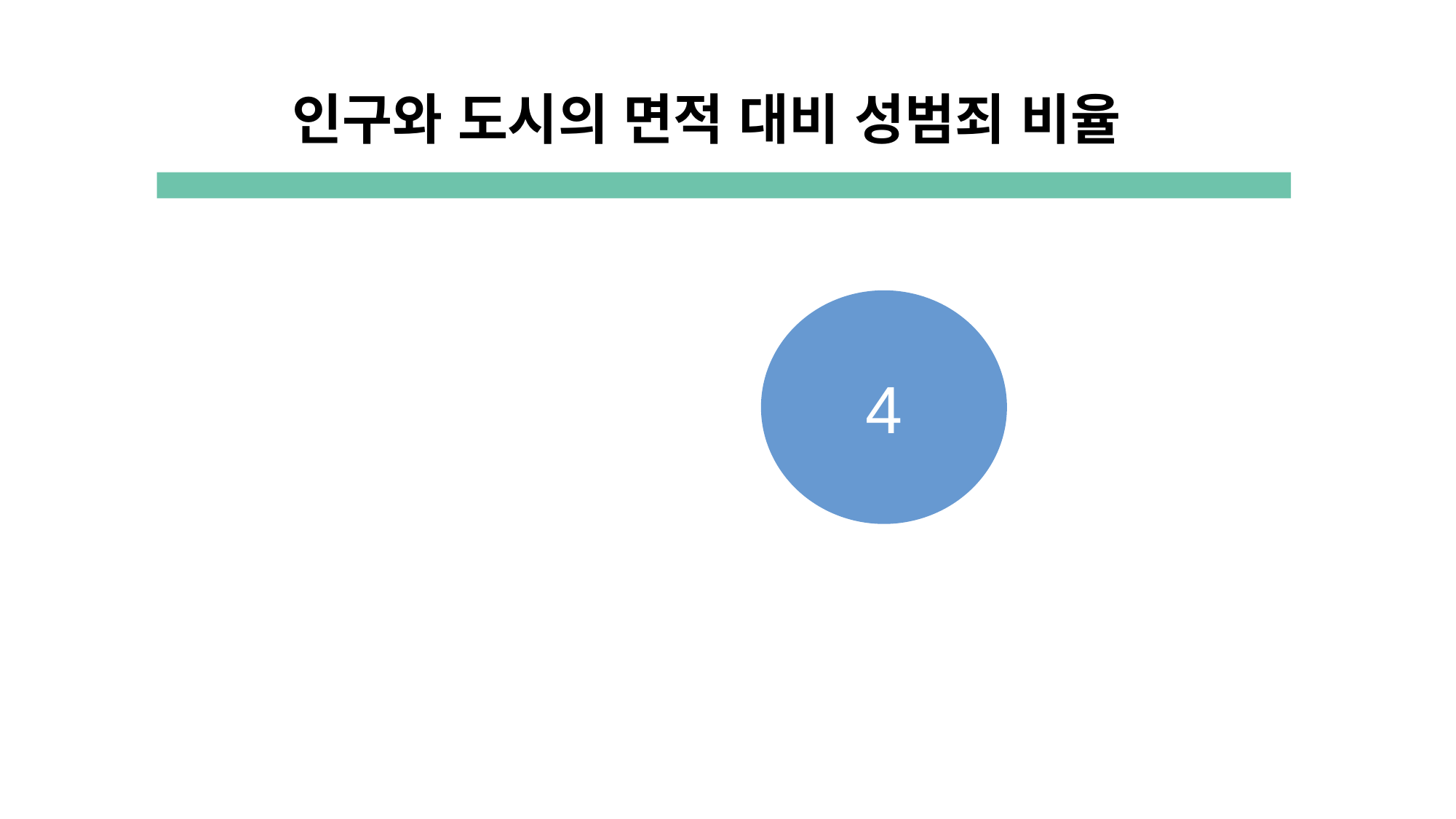

인구와 도시의 면적 대비 성범죄 비율

4